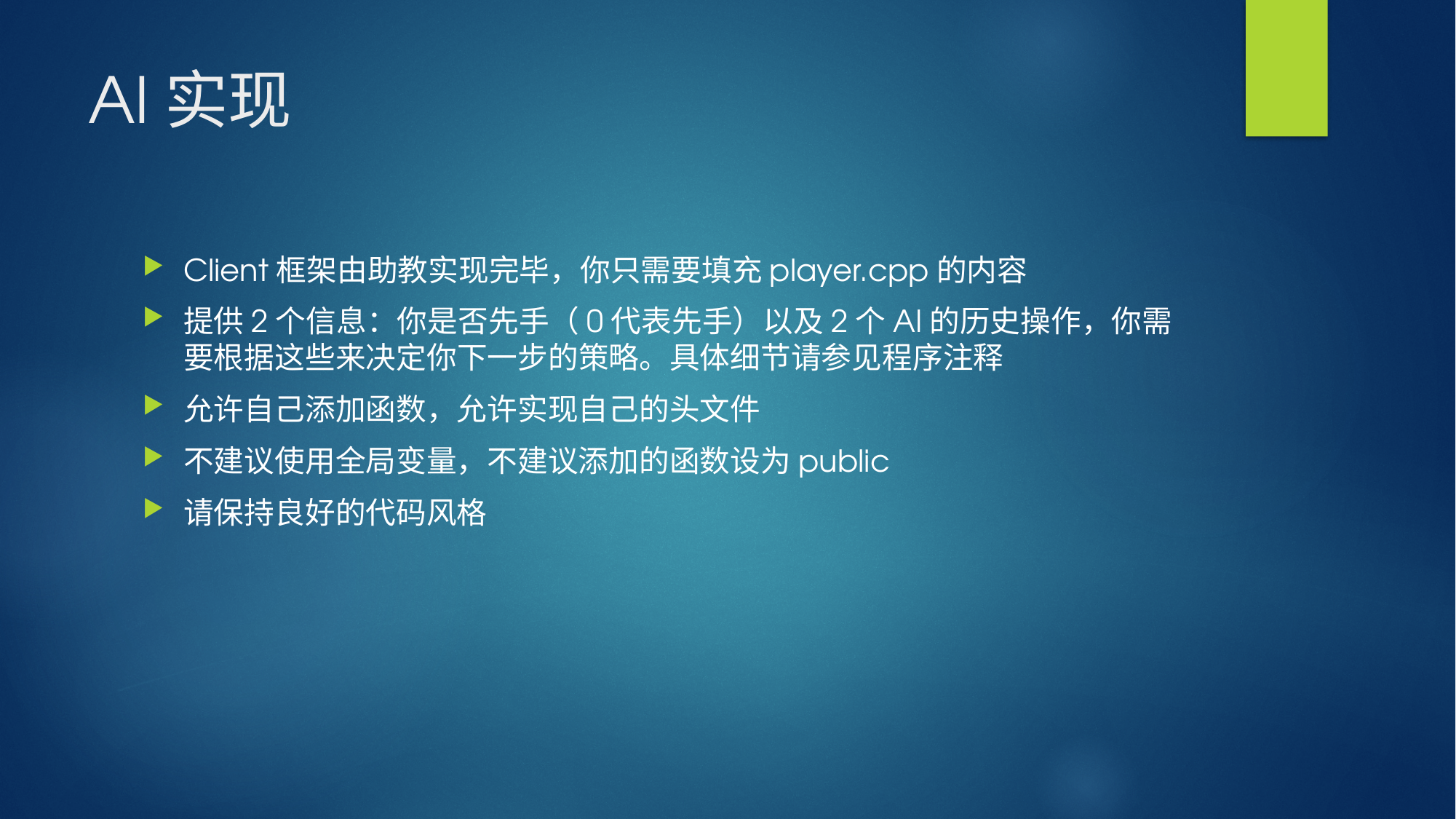

# AI实现
Client框架由助教实现完毕，你只需要填充player.cpp的内容
提供2个信息：你是否先手（0代表先手）以及2个AI的历史操作，你需要根据这些来决定你下一步的策略。具体细节请参见程序注释
允许自己添加函数，允许实现自己的头文件
不建议使用全局变量，不建议添加的函数设为public
请保持良好的代码风格